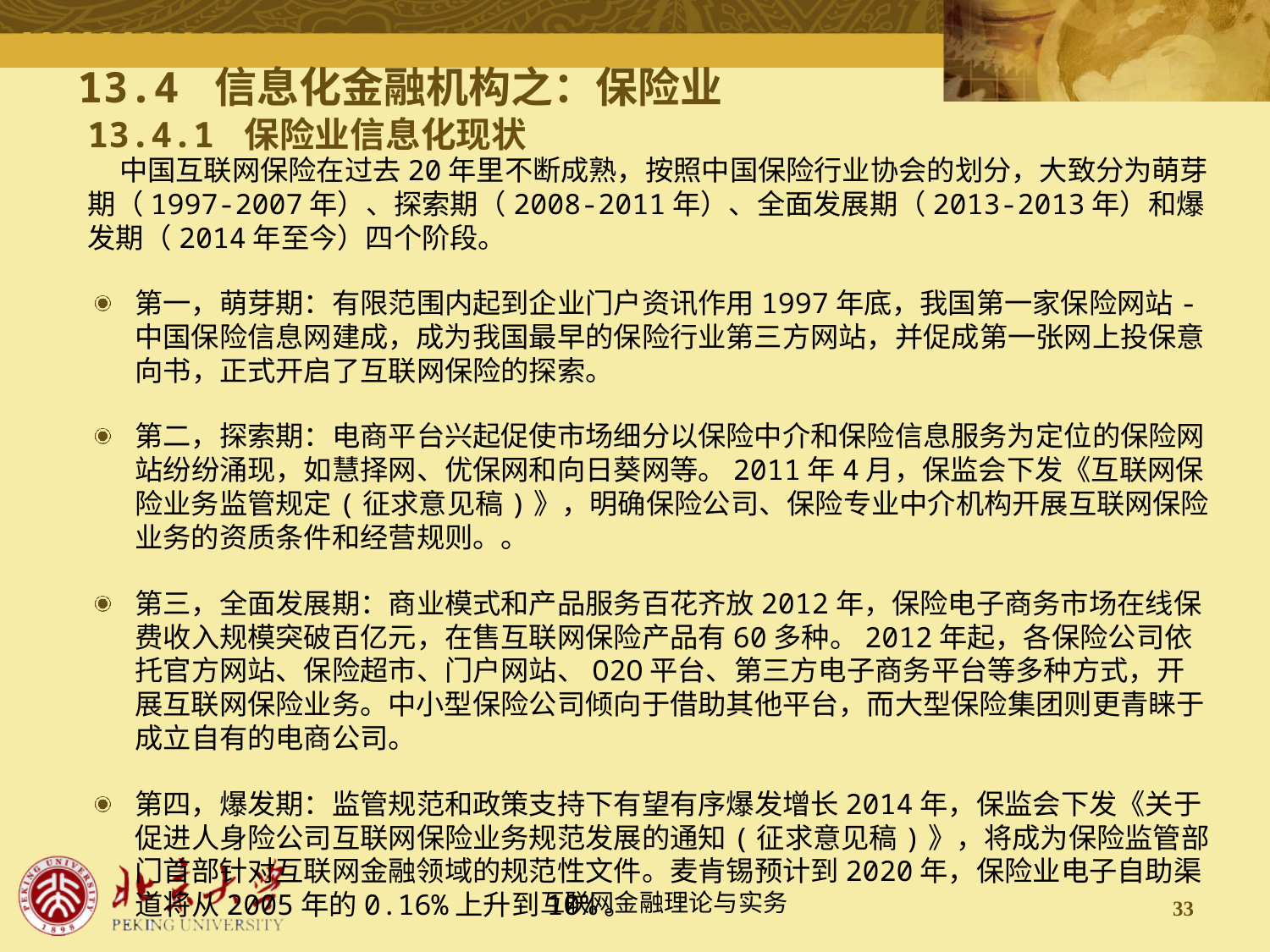

# 13.4 信息化金融机构之：保险业
13.4.1 保险业信息化现状
    中国互联网保险在过去20年里不断成熟，按照中国保险行业协会的划分，大致分为萌芽期（1997-2007年）、探索期（2008-2011年）、全面发展期（2013-2013年）和爆发期（2014年至今）四个阶段。
第一，萌芽期：有限范围内起到企业门户资讯作用1997年底，我国第一家保险网站-中国保险信息网建成，成为我国最早的保险行业第三方网站，并促成第一张网上投保意向书，正式开启了互联网保险的探索。
第二，探索期：电商平台兴起促使市场细分以保险中介和保险信息服务为定位的保险网站纷纷涌现，如慧择网、优保网和向日葵网等。2011年4月，保监会下发《互联网保险业务监管规定(征求意见稿)》，明确保险公司、保险专业中介机构开展互联网保险业务的资质条件和经营规则。。
第三，全面发展期：商业模式和产品服务百花齐放2012年，保险电子商务市场在线保费收入规模突破百亿元，在售互联网保险产品有60多种。2012年起，各保险公司依托官方网站、保险超市、门户网站、O2O平台、第三方电子商务平台等多种方式，开展互联网保险业务。中小型保险公司倾向于借助其他平台，而大型保险集团则更青睐于成立自有的电商公司。
第四，爆发期：监管规范和政策支持下有望有序爆发增长2014年，保监会下发《关于促进人身险公司互联网保险业务规范发展的通知(征求意见稿)》，将成为保险监管部门首部针对互联网金融领域的规范性文件。麦肯锡预计到2020年，保险业电子自助渠道将从2005年的0.16%上升到10%。
33